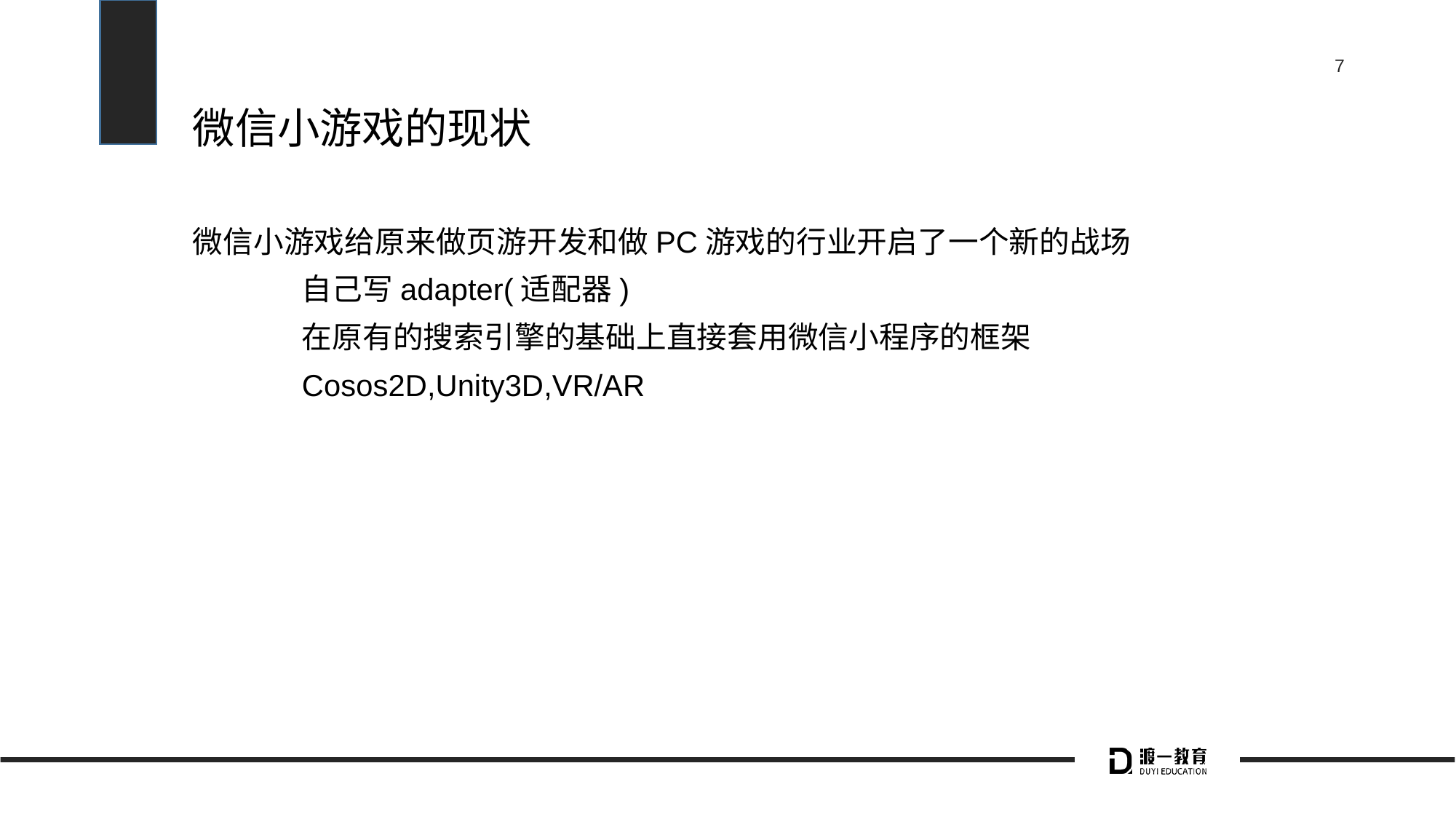

# 微信小游戏的现状
微信小游戏给原来做页游开发和做PC游戏的行业开启了一个新的战场
	自己写adapter(适配器)
	在原有的搜索引擎的基础上直接套用微信小程序的框架
	Cosos2D,Unity3D,VR/AR